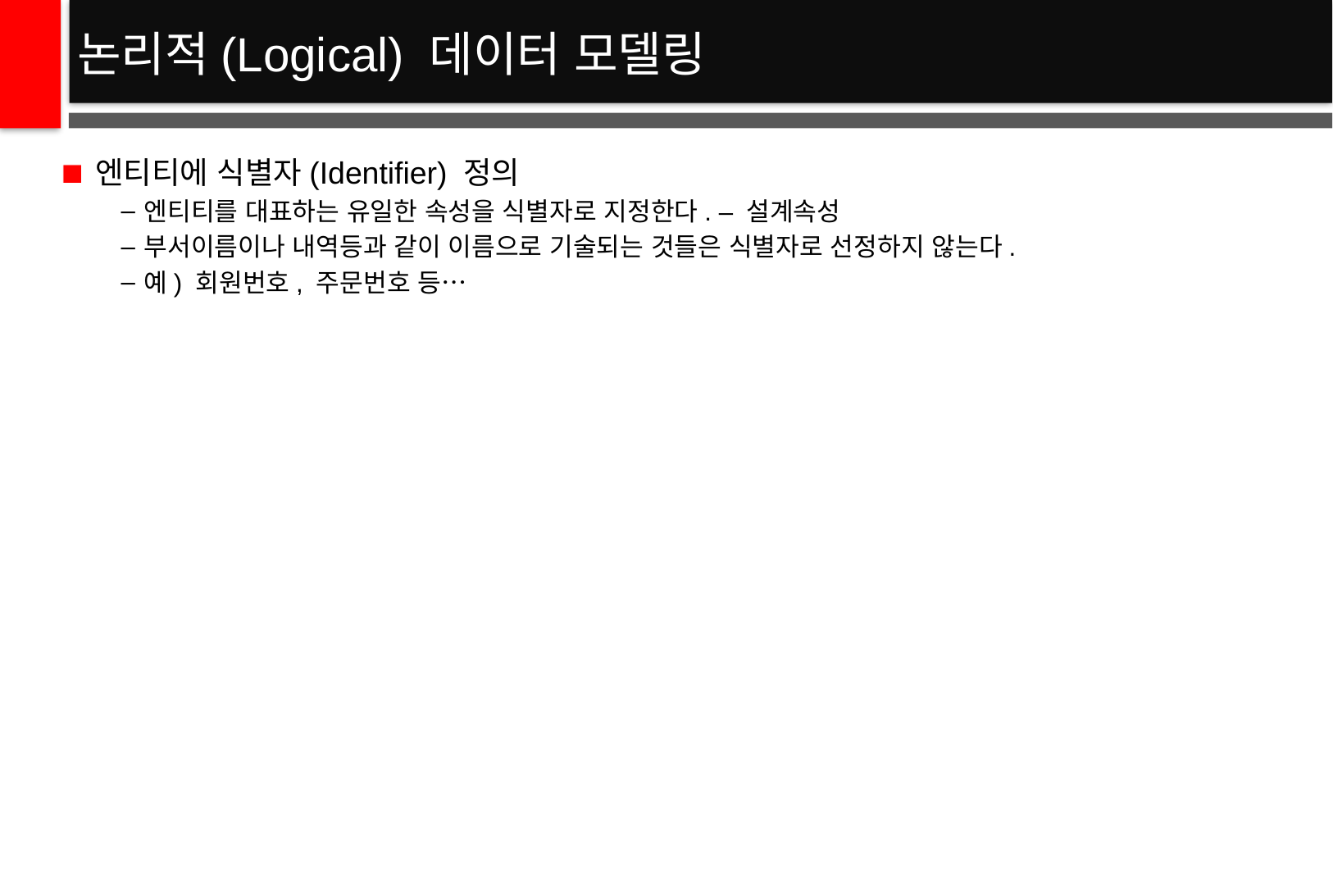

# 논리적(Logical) 데이터 모델링
엔티티에 식별자(Identifier) 정의
엔티티를 대표하는 유일한 속성을 식별자로 지정한다. – 설계속성
부서이름이나 내역등과 같이 이름으로 기술되는 것들은 식별자로 선정하지 않는다.
예) 회원번호, 주문번호 등…